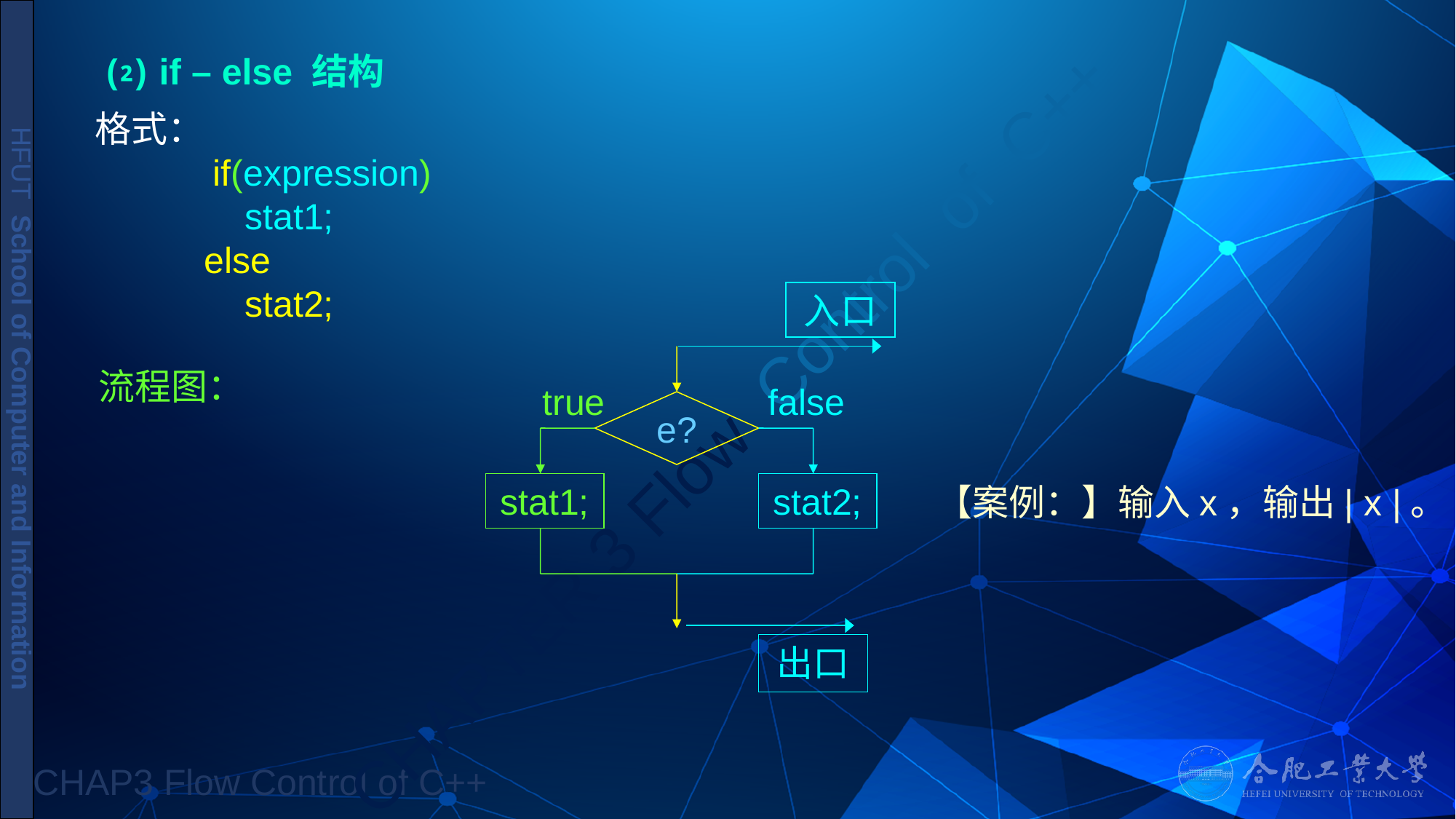

# ⑵ if – else 结构
格式：
　　　if(expression)
	    stat1;
	else
	    stat2;
入口

流程图：
true
false
e?

stat1;
stat2;
【案例：】输入x，输出| x |。

出口